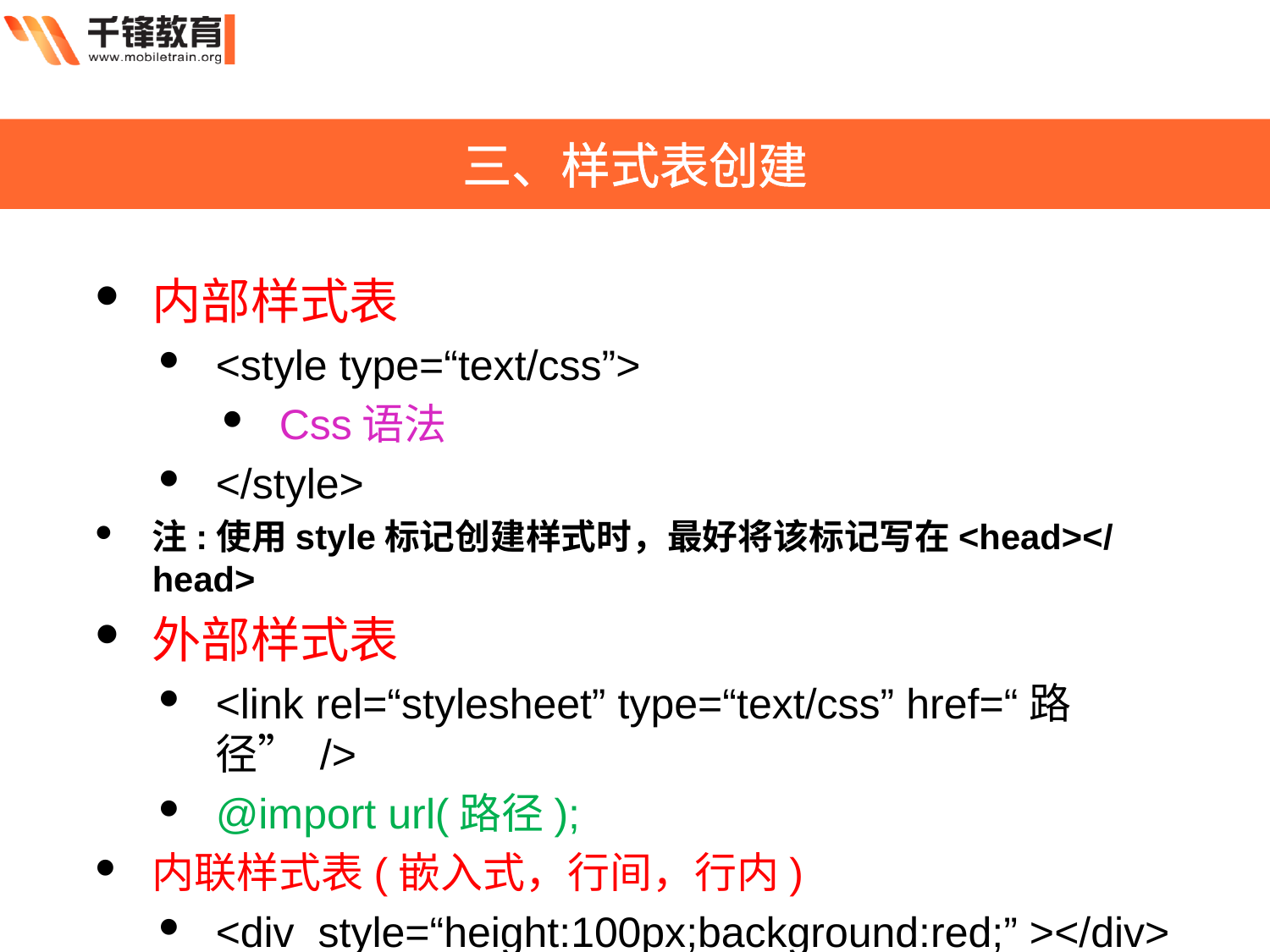

三、样式表创建
内部样式表
<style type=“text/css”>
Css语法
</style>
注:使用style标记创建样式时，最好将该标记写在<head></head>
外部样式表
<link rel=“stylesheet” type=“text/css” href=“路径” />
@import url(路径);
内联样式表(嵌入式，行间，行内)
<div  style=“height:100px;background:red;” ></div>